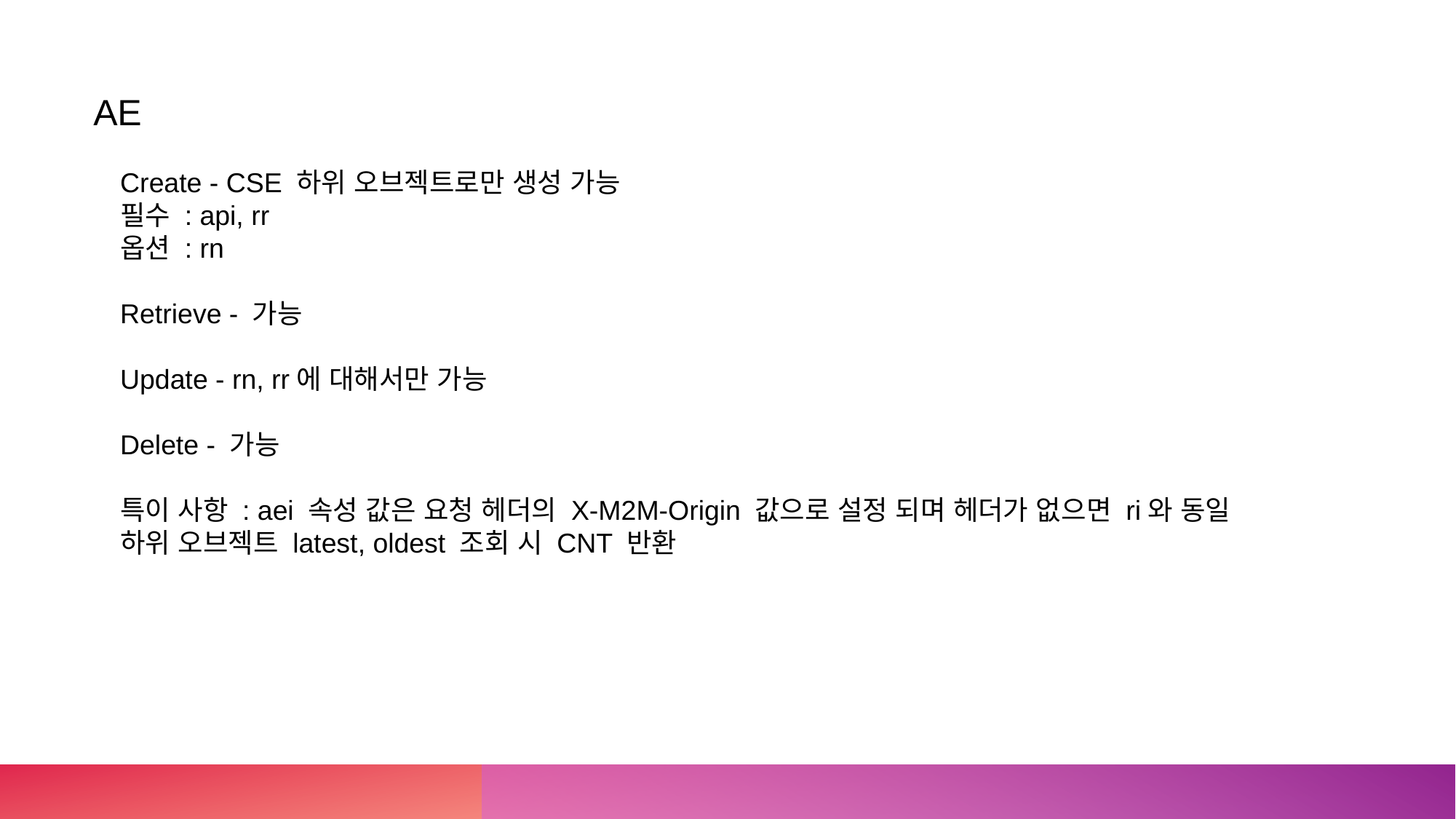

AE
Create - CSE 하위 오브젝트로만 생성 가능
필수 : api, rr
옵션 : rn

Retrieve - 가능

Update - rn, rr에 대해서만 가능

Delete - 가능

특이 사항 : aei 속성 값은 요청 헤더의 X-M2M-Origin 값으로 설정 되며 헤더가 없으면 ri와 동일
하위 오브젝트 latest, oldest 조회 시 CNT 반환